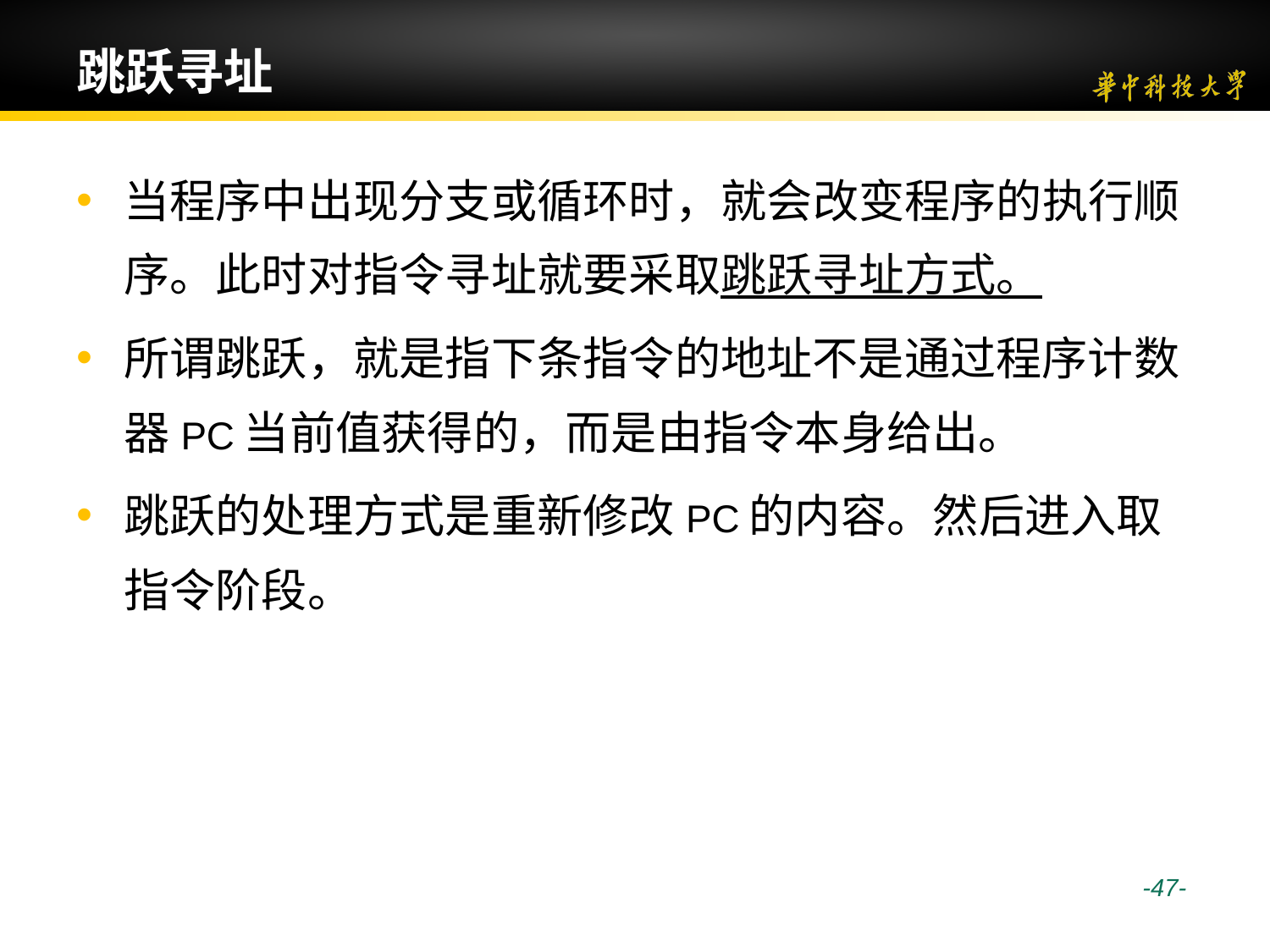

# 跳跃寻址
当程序中出现分支或循环时，就会改变程序的执行顺序。此时对指令寻址就要采取跳跃寻址方式。
所谓跳跃，就是指下条指令的地址不是通过程序计数器PC当前值获得的，而是由指令本身给出。
跳跃的处理方式是重新修改PC的内容。然后进入取指令阶段。

 -47-